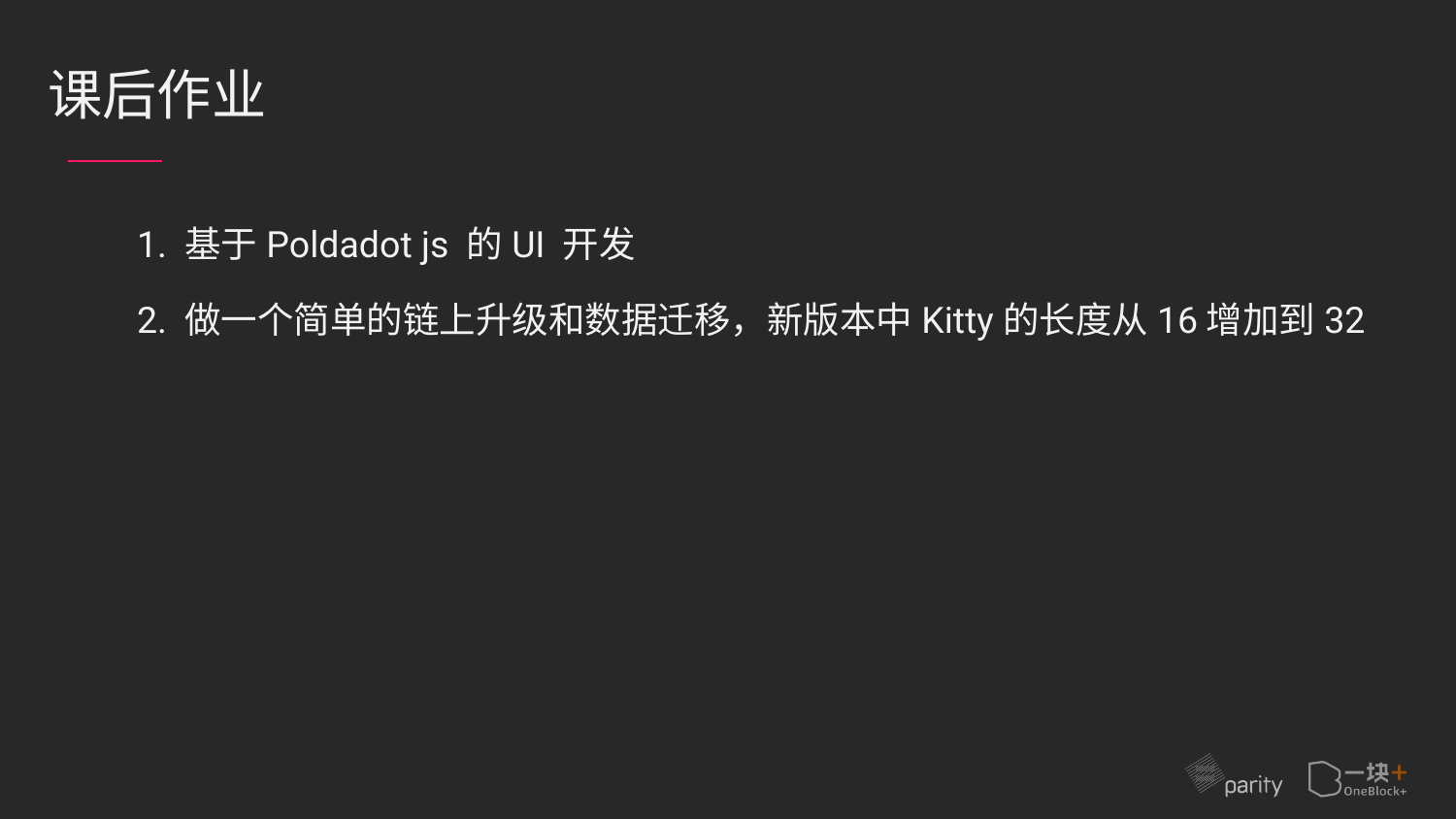

课后作业

1. 基于Poldadot js 的UI 开发
2. 做一个简单的链上升级和数据迁移，新版本中Kitty的长度从16增加到32